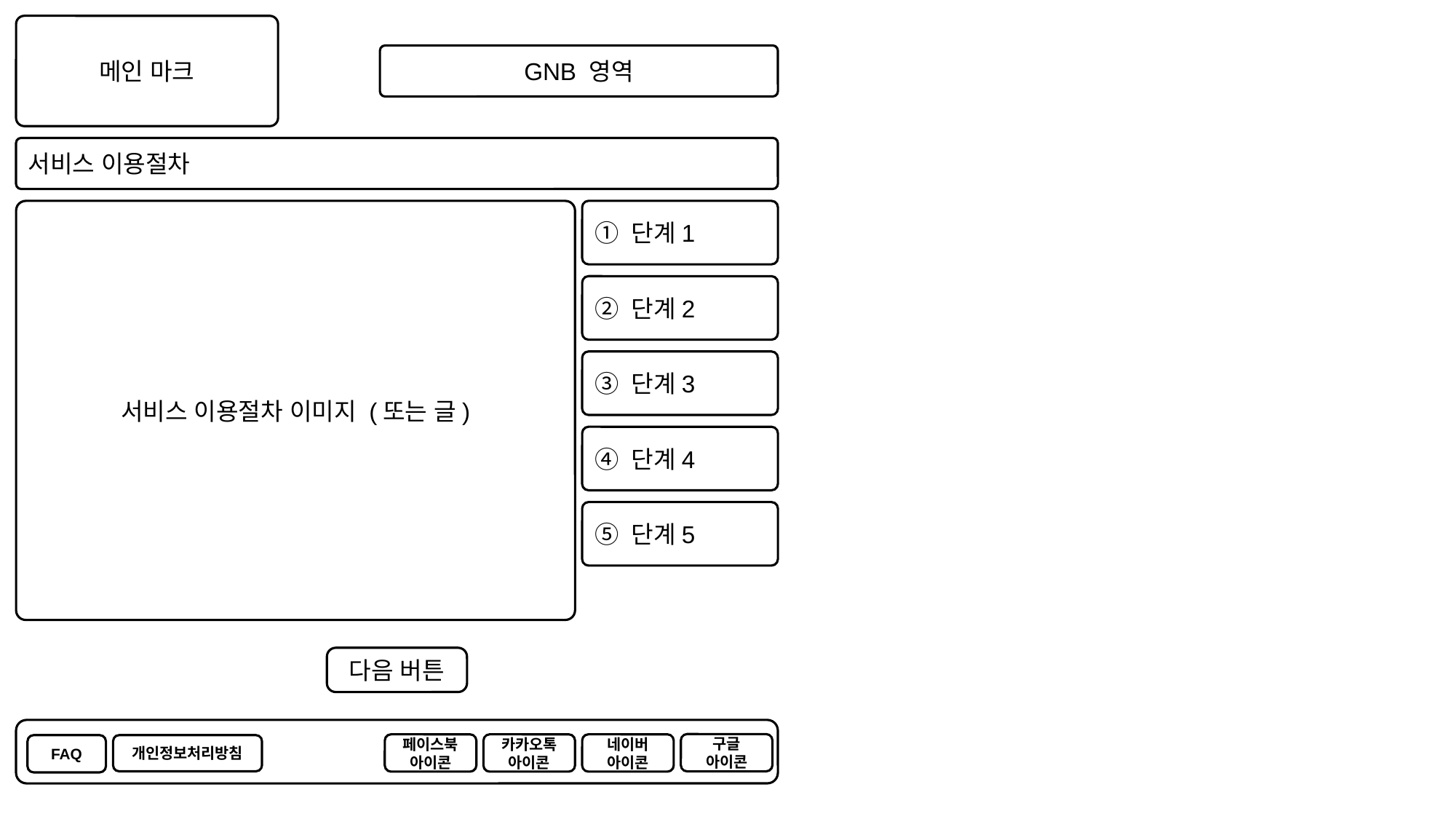

메인 마크
GNB 영역
서비스 이용절차
서비스 이용절차 이미지 (또는 글)
① 단계1
② 단계2
③ 단계3
④ 단계4
⑤ 단계5
다음 버튼

구글
아이콘
카카오톡
아이콘
네이버
아이콘
페이스북
아이콘
FAQ
개인정보처리방침